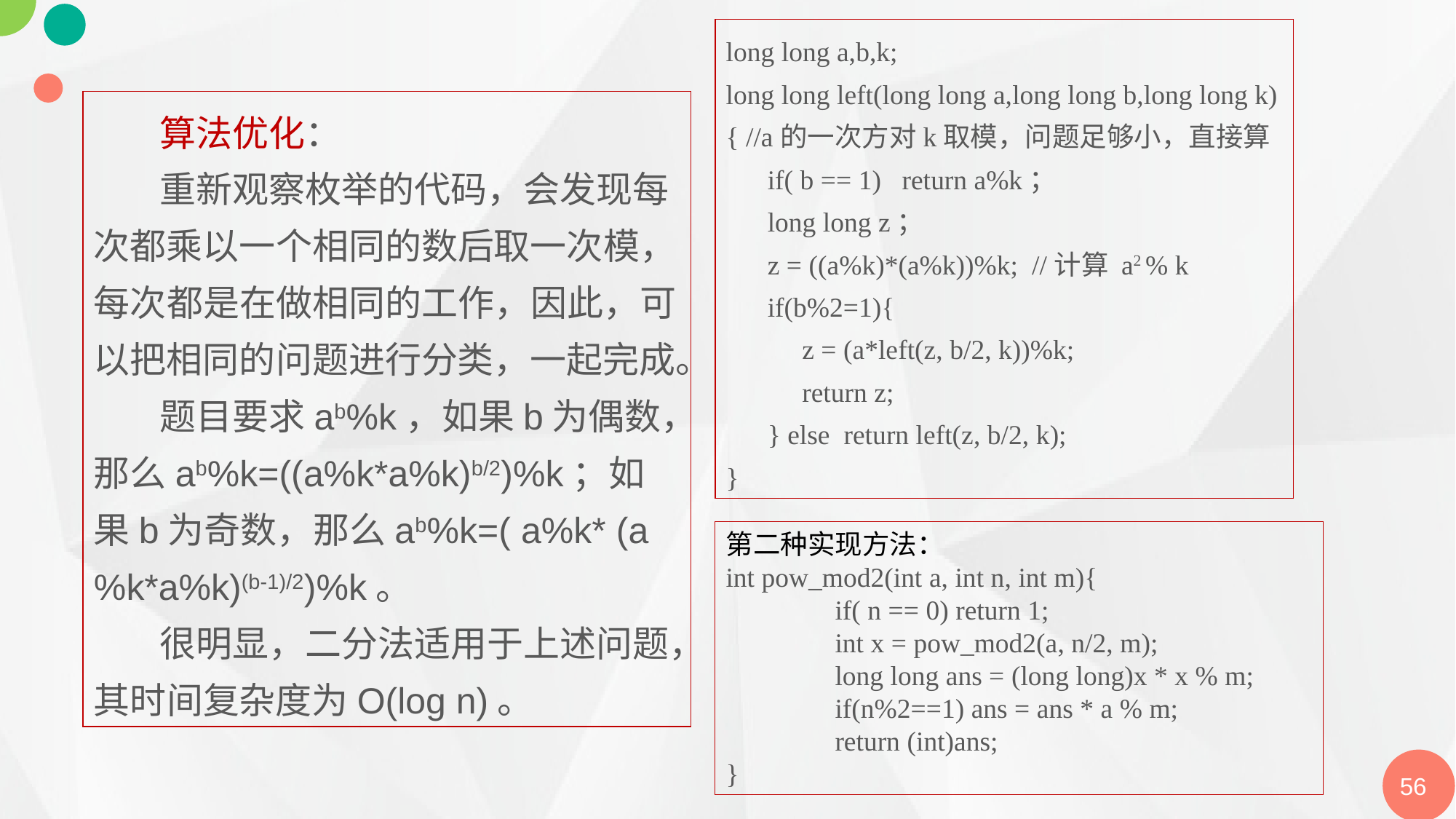

long long a,b,k;
long long left(long long a,long long b,long long k)
{ //a的一次方对k取模，问题足够小，直接算
      if( b == 1)   return a%k；
      long long z；
      z = ((a%k)*(a%k))%k;  //计算 a2 % k
      if(b%2=1){
           z = (a*left(z, b/2, k))%k;
           return z;
      } else  return left(z, b/2, k);
}

       算法优化：
       重新观察枚举的代码，会发现每次都乘以一个相同的数后取一次模，每次都是在做相同的工作，因此，可以把相同的问题进行分类，一起完成。
       题目要求ab%k，如果b为偶数，那么ab%k=((a%k*a%k)b/2)%k；如果b为奇数，那么ab%k=( a%k* (a%k*a%k)(b-1)/2)%k。
       很明显，二分法适用于上述问题，其时间复杂度为O(log n)。
第二种实现方法：
int pow_mod2(int a, int n, int m){
	if( n == 0) return 1;
	int x = pow_mod2(a, n/2, m);
	long long ans = (long long)x * x % m;
	if(n%2==1) ans = ans * a % m;
	return (int)ans;
}